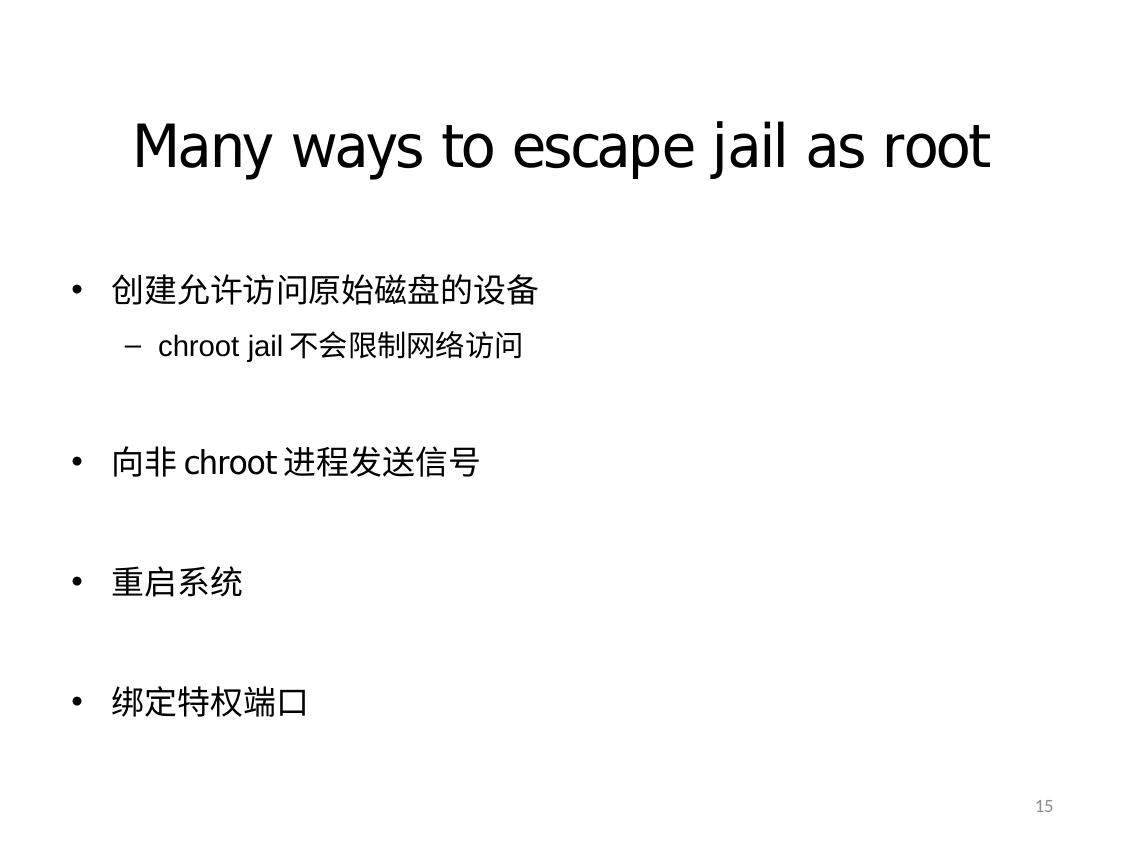

# Many ways to escape jail as root

创建允许访问原始磁盘的设备
chroot jail不会限制网络访问

向非chroot进程发送信号

重启系统

绑定特权端口

15